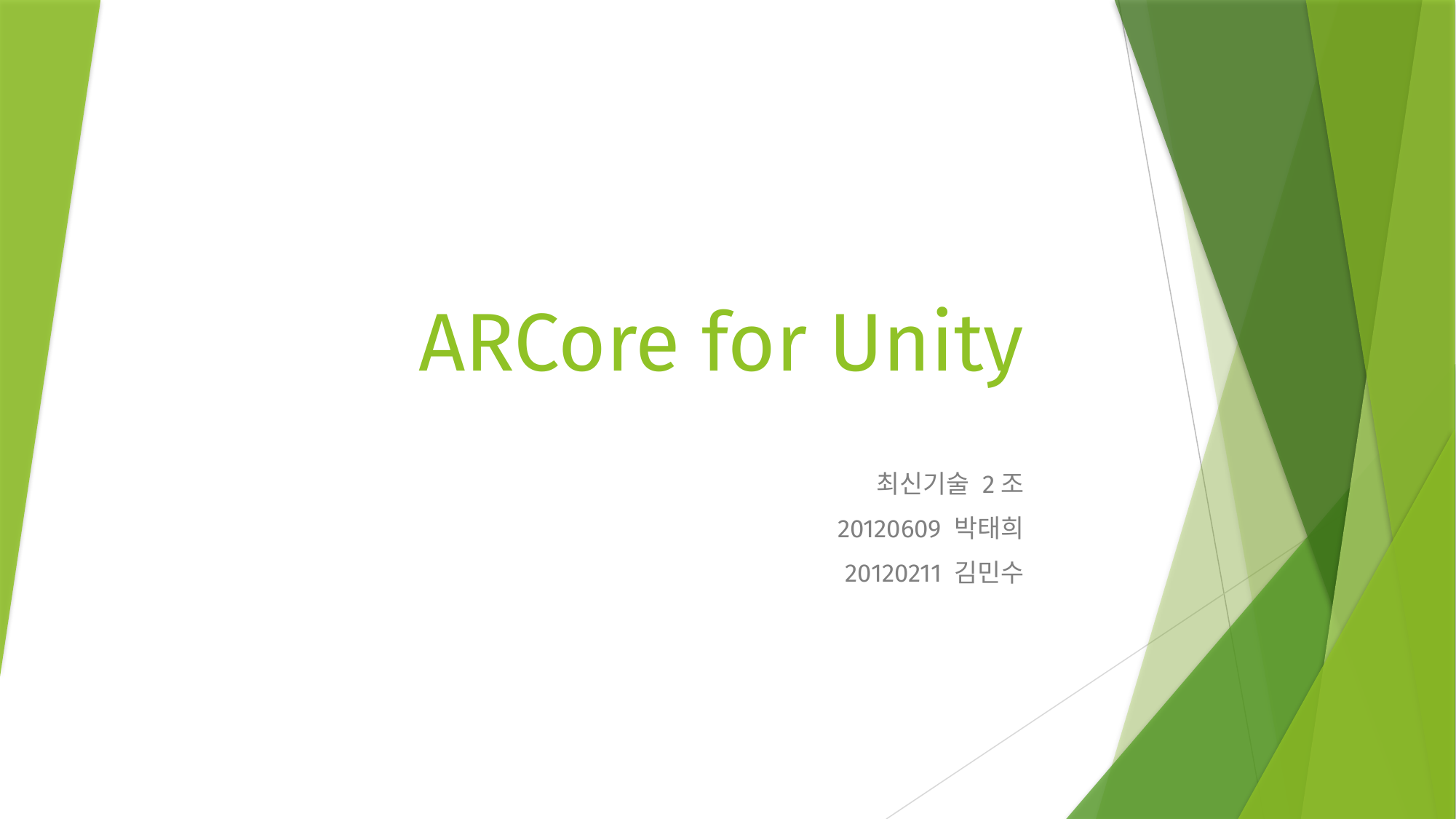

# ARCore for Unity
최신기술 2조
20120609 박태희
20120211 김민수